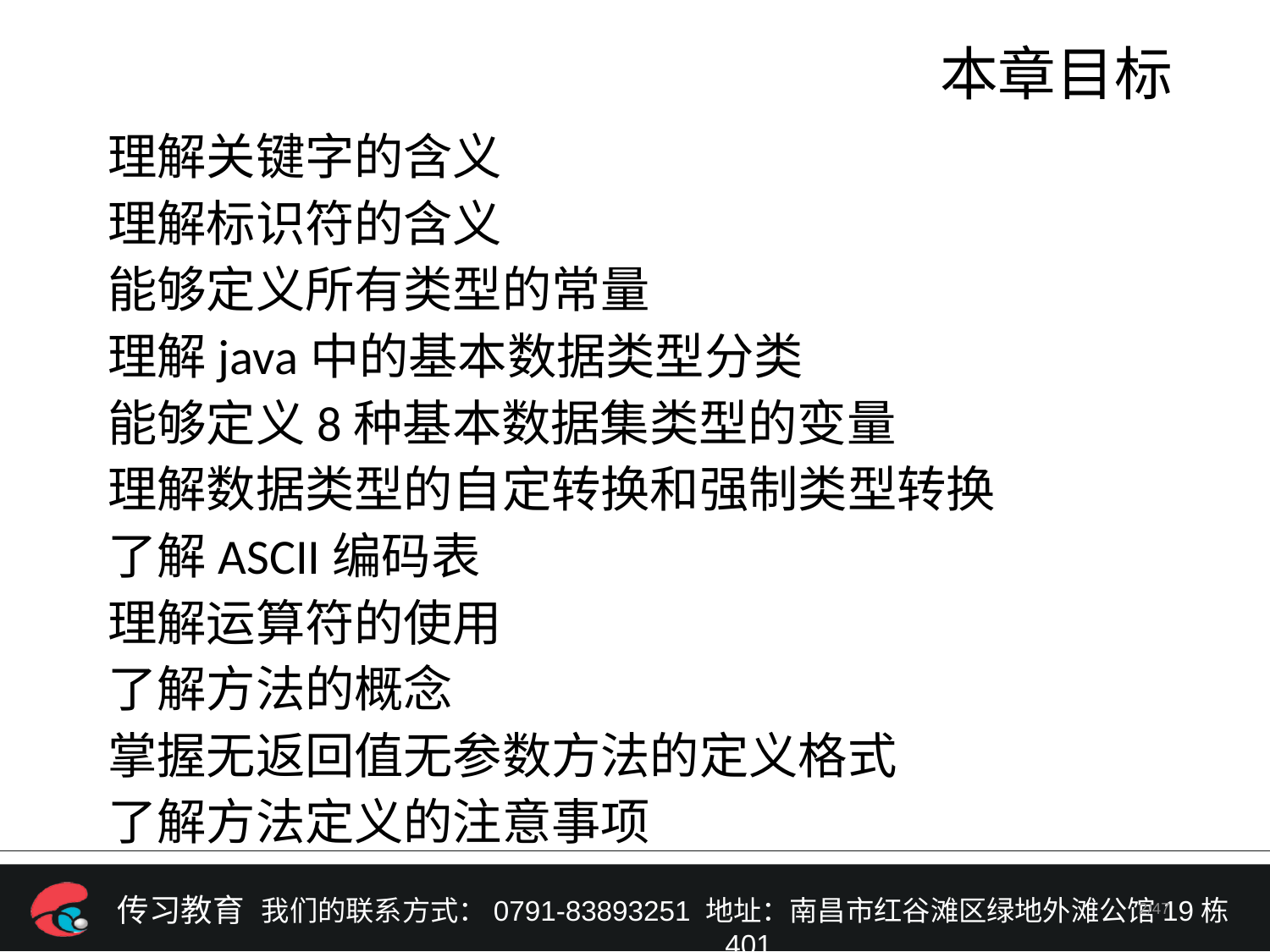

# 本章目标
理解关键字的含义
理解标识符的含义
能够定义所有类型的常量
理解java中的基本数据类型分类
能够定义8种基本数据集类型的变量
理解数据类型的自定转换和强制类型转换
了解ASCII编码表
理解运算符的使用
了解方法的概念
掌握无返回值无参数方法的定义格式
了解方法定义的注意事项

2/47